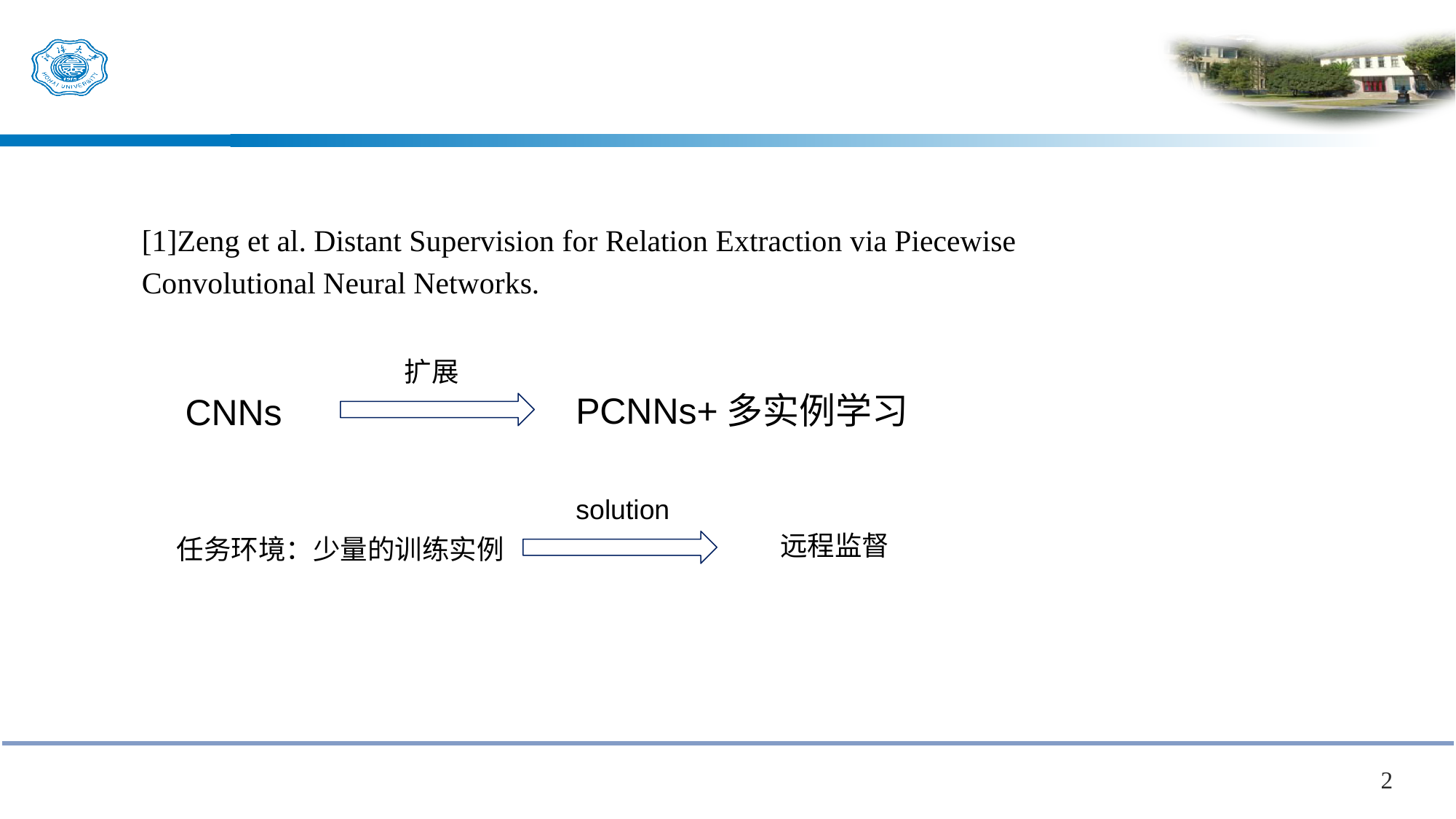

#
[1]Zeng et al. Distant Supervision for Relation Extraction via Piecewise
Convolutional Neural Networks.
扩展
PCNNs+多实例学习
CNNs

solution
远程监督
任务环境：少量的训练实例

2